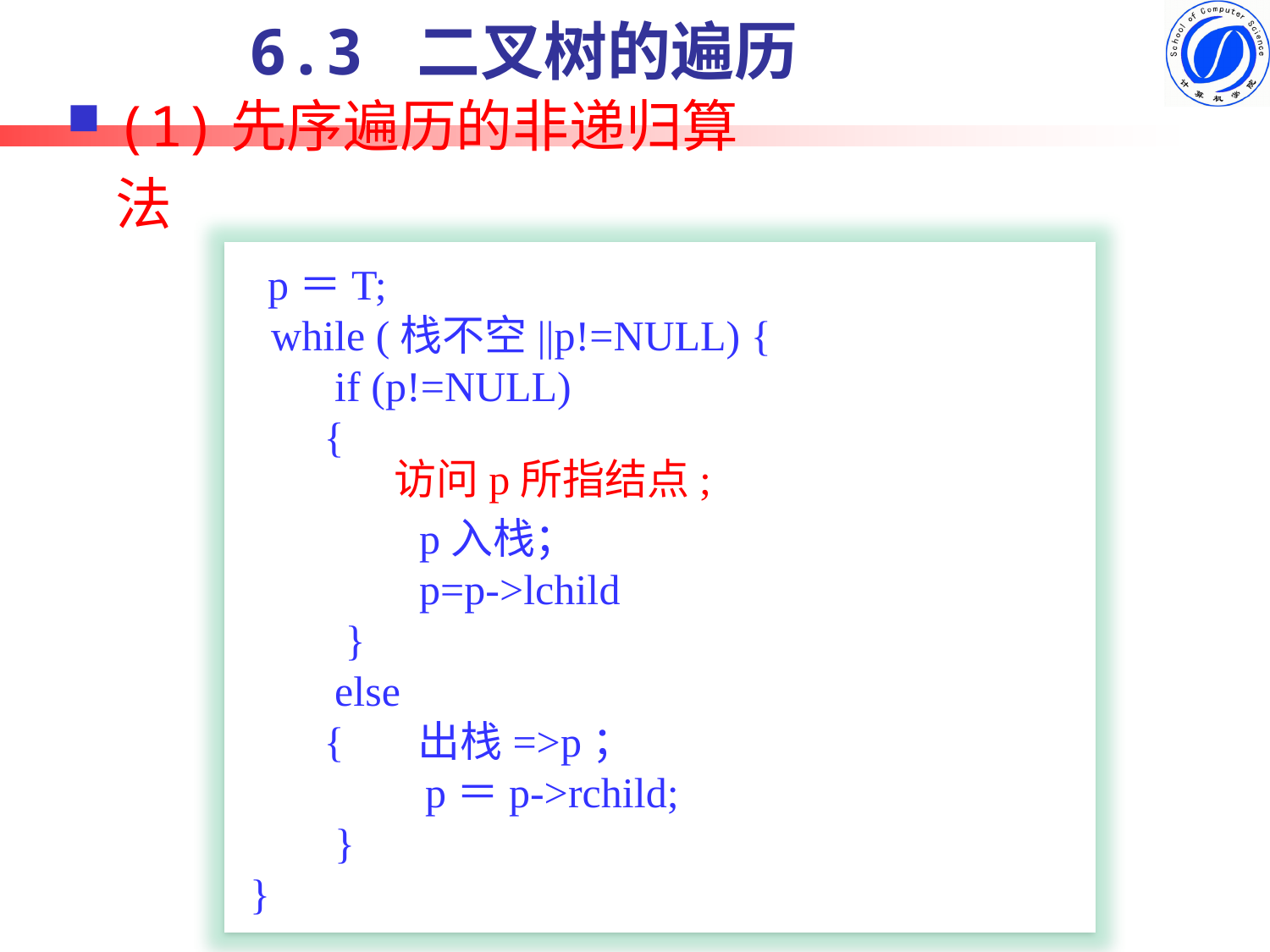

6.3 二叉树的遍历
# (1)先序遍历的非递归算法
  p＝T;
  while (栈不空||p!=NULL) {
        if (p!=NULL)
       {

                p入栈；
                p=p->lchild
         }
        else
       {      出栈=>p；
　　　    p＝p->rchild;
        }
}
访问p所指结点;